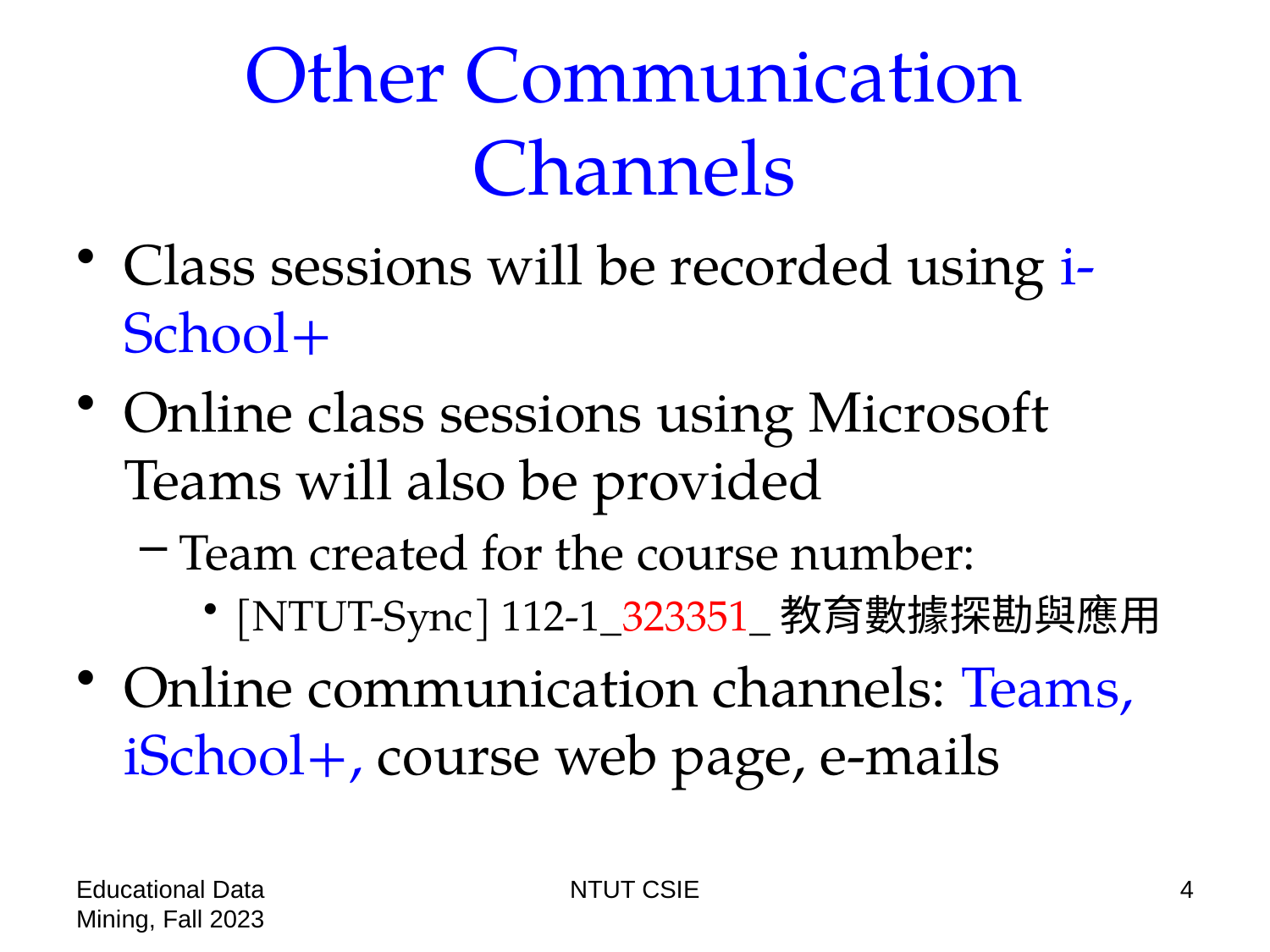

# Other Communication Channels
Class sessions will be recorded using i-School+
Online class sessions using Microsoft Teams will also be provided
Team created for the course number:
[NTUT-Sync] 112-1_323351_教育數據探勘與應用
Online communication channels: Teams, iSchool+, course web page, e-mails

Educational Data Mining, Fall 2023
NTUT CSIE
4